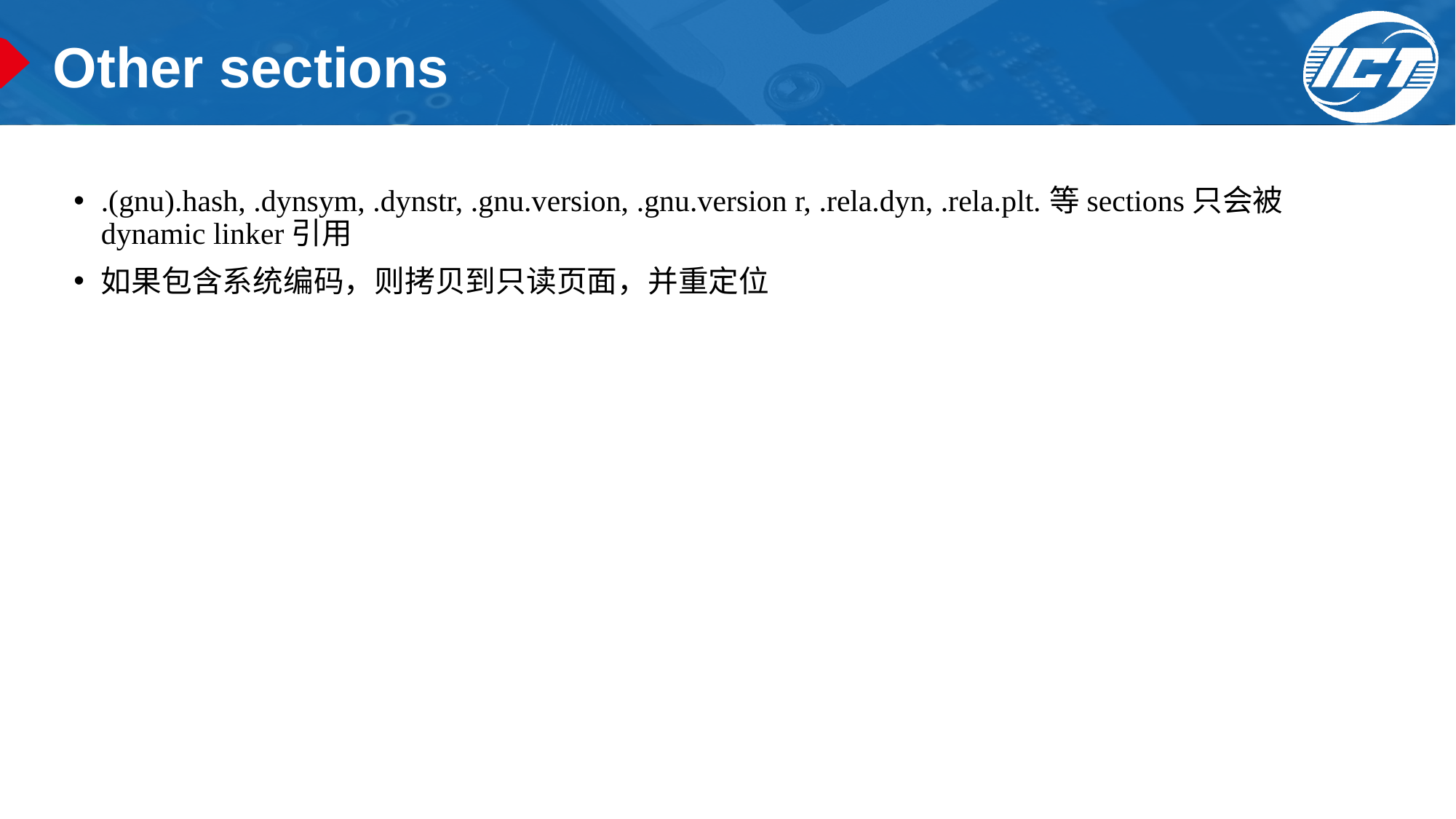

# Other sections
.(gnu).hash, .dynsym, .dynstr, .gnu.version, .gnu.version r, .rela.dyn, .rela.plt.等sections只会被dynamic linker引用
如果包含系统编码，则拷贝到只读页面，并重定位